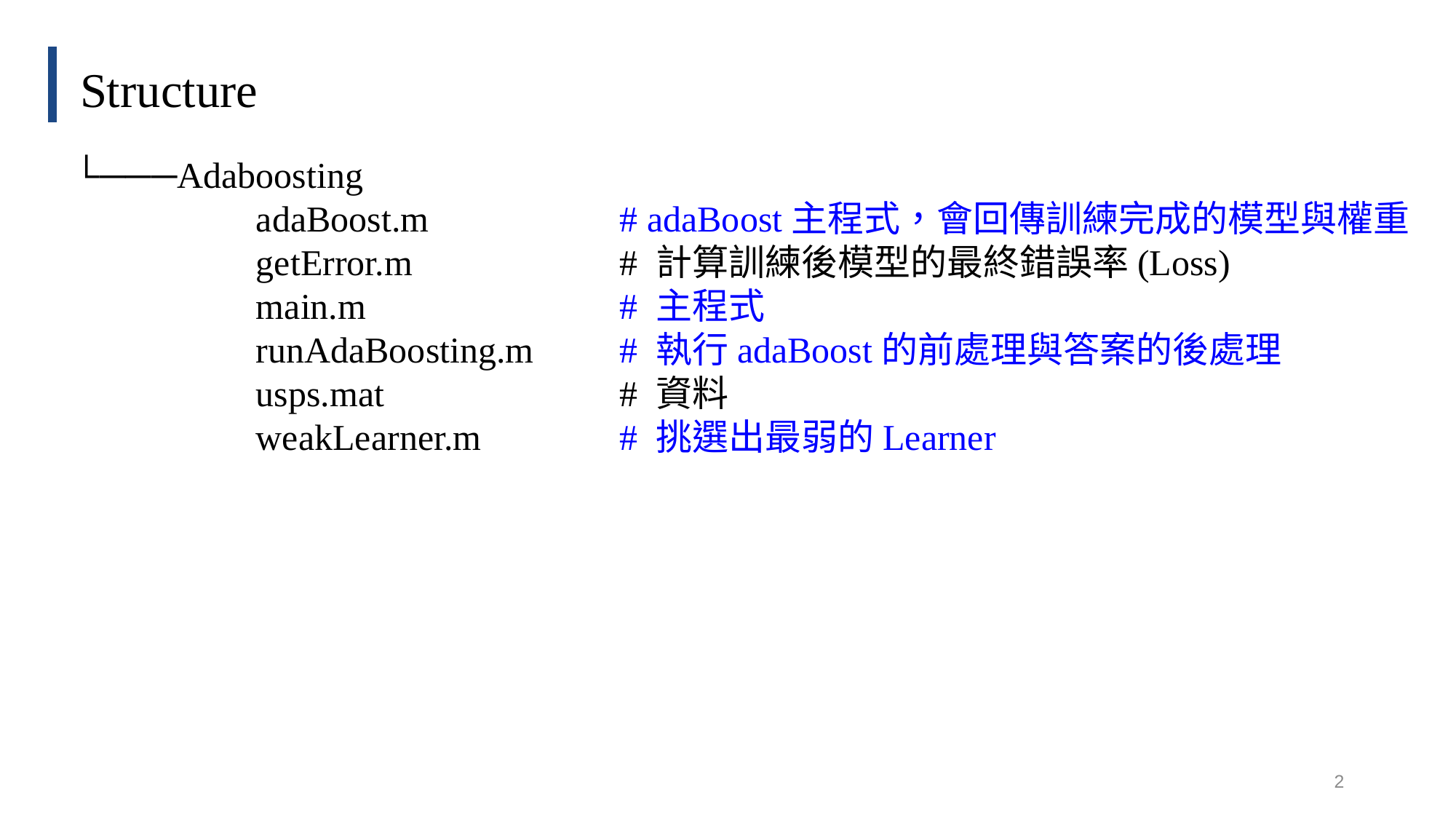

Structure
└───Adaboosting
        adaBoost.m		# adaBoost主程式，會回傳訓練完成的模型與權重
        getError.m		# 計算訓練後模型的最終錯誤率(Loss)
        main.m			# 主程式
        runAdaBoosting.m 	# 執行adaBoost的前處理與答案的後處理
        usps.mat 			# 資料
        weakLearner.m 		# 挑選出最弱的Learner
2